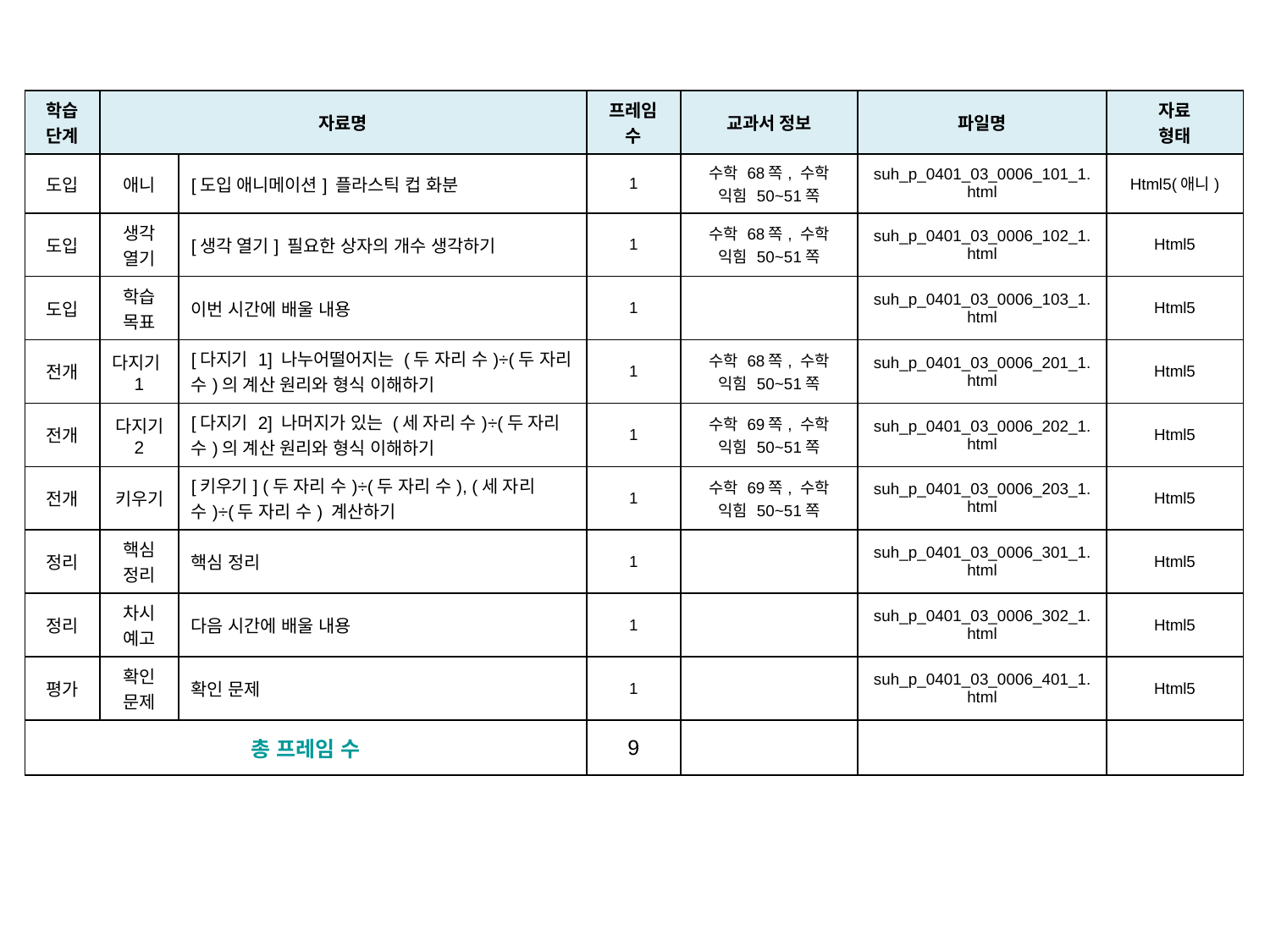

| 학습 단계 | 자료명 |  | 프레임 수 | 교과서 정보 | 파일명 | 자료 형태 |
| --- | --- | --- | --- | --- | --- | --- |
| 도입 | 애니 | [도입 애니메이션] 플라스틱 컵 화분 | 1 | 수학 68쪽, 수학 익힘 50~51쪽 | suh\_p\_0401\_03\_0006\_101\_1.html | Html5(애니) |
| 도입 | 생각 열기 | [생각 열기] 필요한 상자의 개수 생각하기 | 1 | 수학 68쪽, 수학 익힘 50~51쪽 | suh\_p\_0401\_03\_0006\_102\_1.html | Html5 |
| 도입 | 학습 목표 | 이번 시간에 배울 내용 | 1 |  | suh\_p\_0401\_03\_0006\_103\_1.html | Html5 |
| 전개 | 다지기1 | [다지기 1] 나누어떨어지는 (두 자리 수)÷(두 자리 수)의 계산 원리와 형식 이해하기 | 1 | 수학 68쪽, 수학 익힘 50~51쪽 | suh\_p\_0401\_03\_0006\_201\_1.html | Html5 |
| 전개 | 다지기 2 | [다지기 2] 나머지가 있는 (세 자리 수)÷(두 자리 수)의 계산 원리와 형식 이해하기 | 1 | 수학 69쪽, 수학 익힘 50~51쪽 | suh\_p\_0401\_03\_0006\_202\_1.html | Html5 |
| 전개 | 키우기 | [키우기] (두 자리 수)÷(두 자리 수), (세 자리 수)÷(두 자리 수) 계산하기 | 1 | 수학 69쪽, 수학 익힘 50~51쪽 | suh\_p\_0401\_03\_0006\_203\_1.html | Html5 |
| 정리 | 핵심 정리 | 핵심 정리 | 1 |  | suh\_p\_0401\_03\_0006\_301\_1.html | Html5 |
| 정리 | 차시 예고 | 다음 시간에 배울 내용 | 1 |  | suh\_p\_0401\_03\_0006\_302\_1.html | Html5 |
| 평가 | 확인 문제 | 확인 문제 | 1 |  | suh\_p\_0401\_03\_0006\_401\_1.html | Html5 |
| 총 프레임 수 |  |  | 9 |  |  |  |